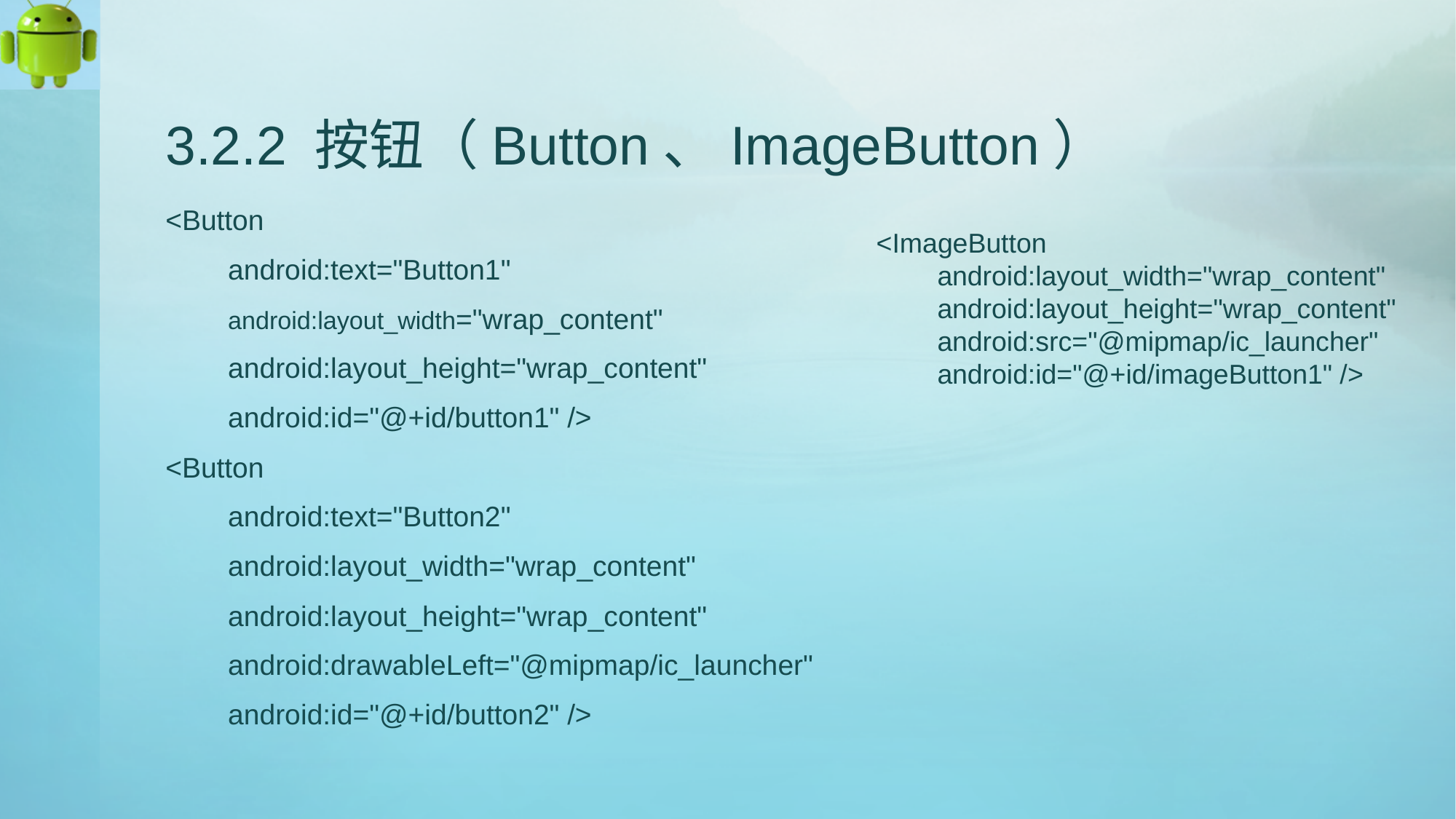

# 3.2.2 按钮（Button、ImageButton）
<Button
        android:text="Button1"
        android:layout_width="wrap_content"
        android:layout_height="wrap_content"
        android:id="@+id/button1" />
<Button
        android:text="Button2"
        android:layout_width="wrap_content"
        android:layout_height="wrap_content"
        android:drawableLeft="@mipmap/ic_launcher"
        android:id="@+id/button2" />
<ImageButton
        android:layout_width="wrap_content"
        android:layout_height="wrap_content"
        android:src="@mipmap/ic_launcher"
        android:id="@+id/imageButton1" />